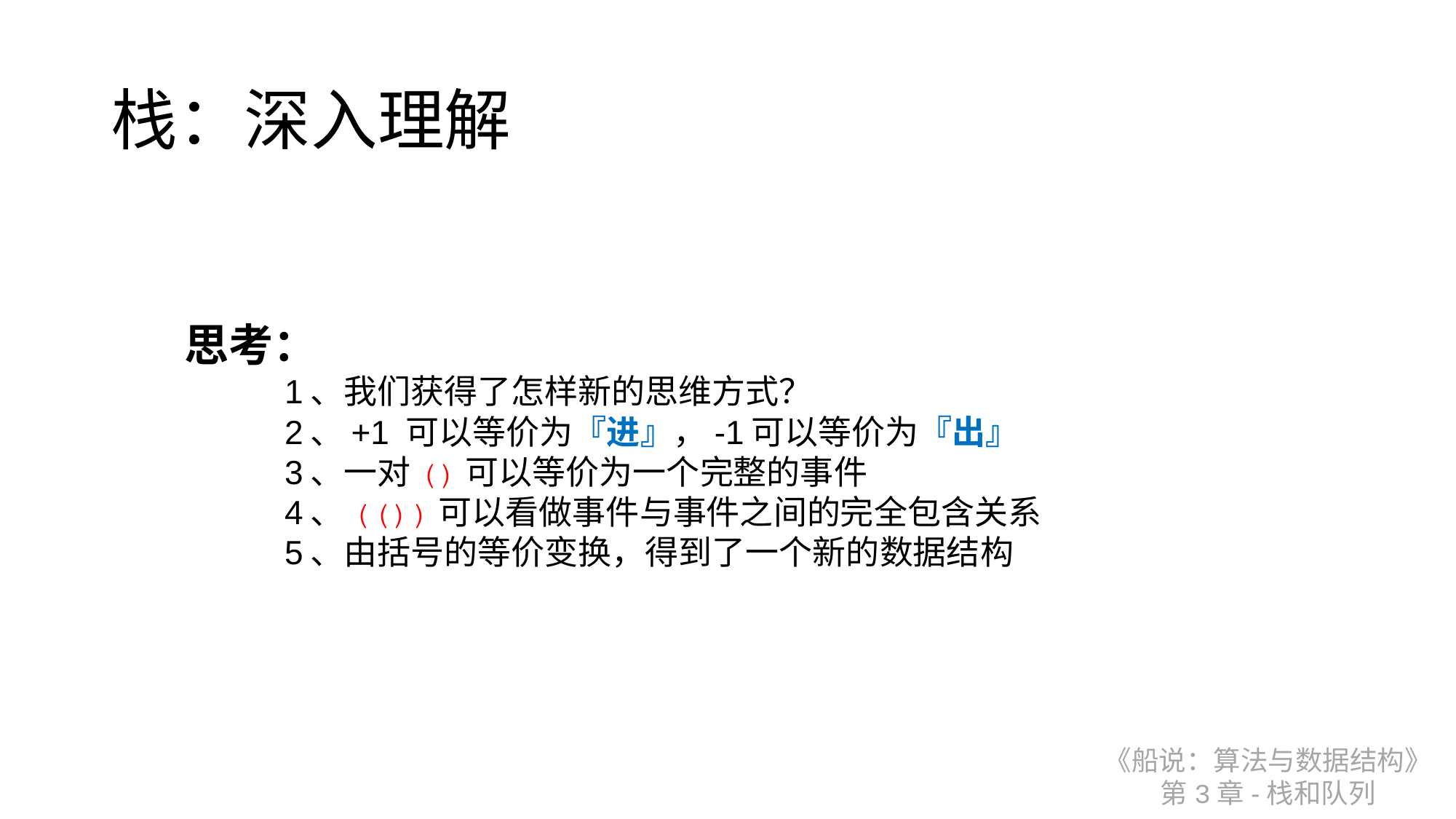

# 栈：深入理解
思考：
	1、我们获得了怎样新的思维方式？
	2、+1 可以等价为『进』，-1可以等价为『出』
	3、一对()可以等价为一个完整的事件
	4、(())可以看做事件与事件之间的完全包含关系
	5、由括号的等价变换，得到了一个新的数据结构